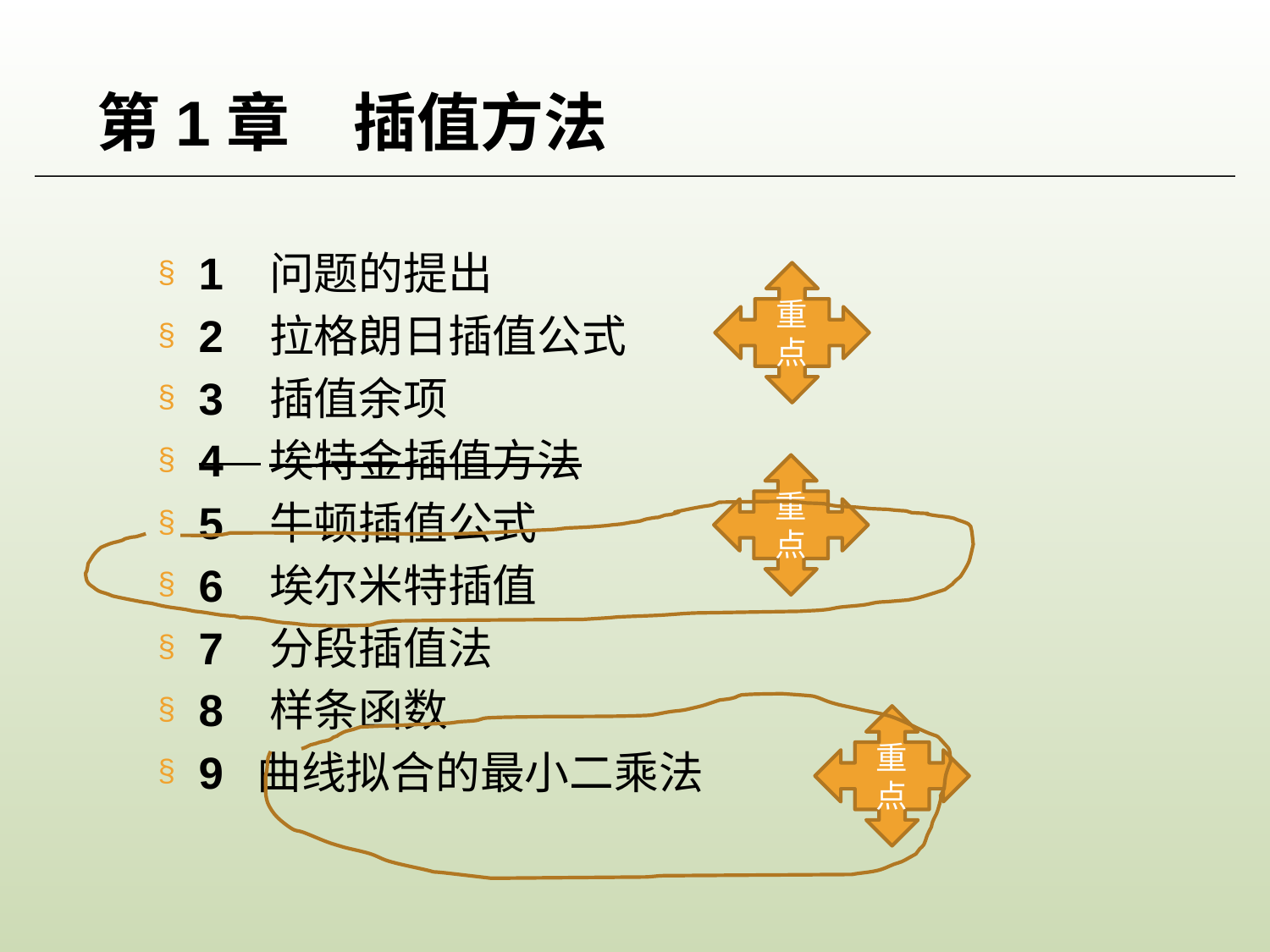

# 第1章　插值方法

1   问题的提出
2   拉格朗日插值公式
3   插值余项
4   埃特金插值方法
5   牛顿插值公式
6   埃尔米特插值
7   分段插值法
8   样条函数
9  曲线拟合的最小二乘法
重点
重点

重点